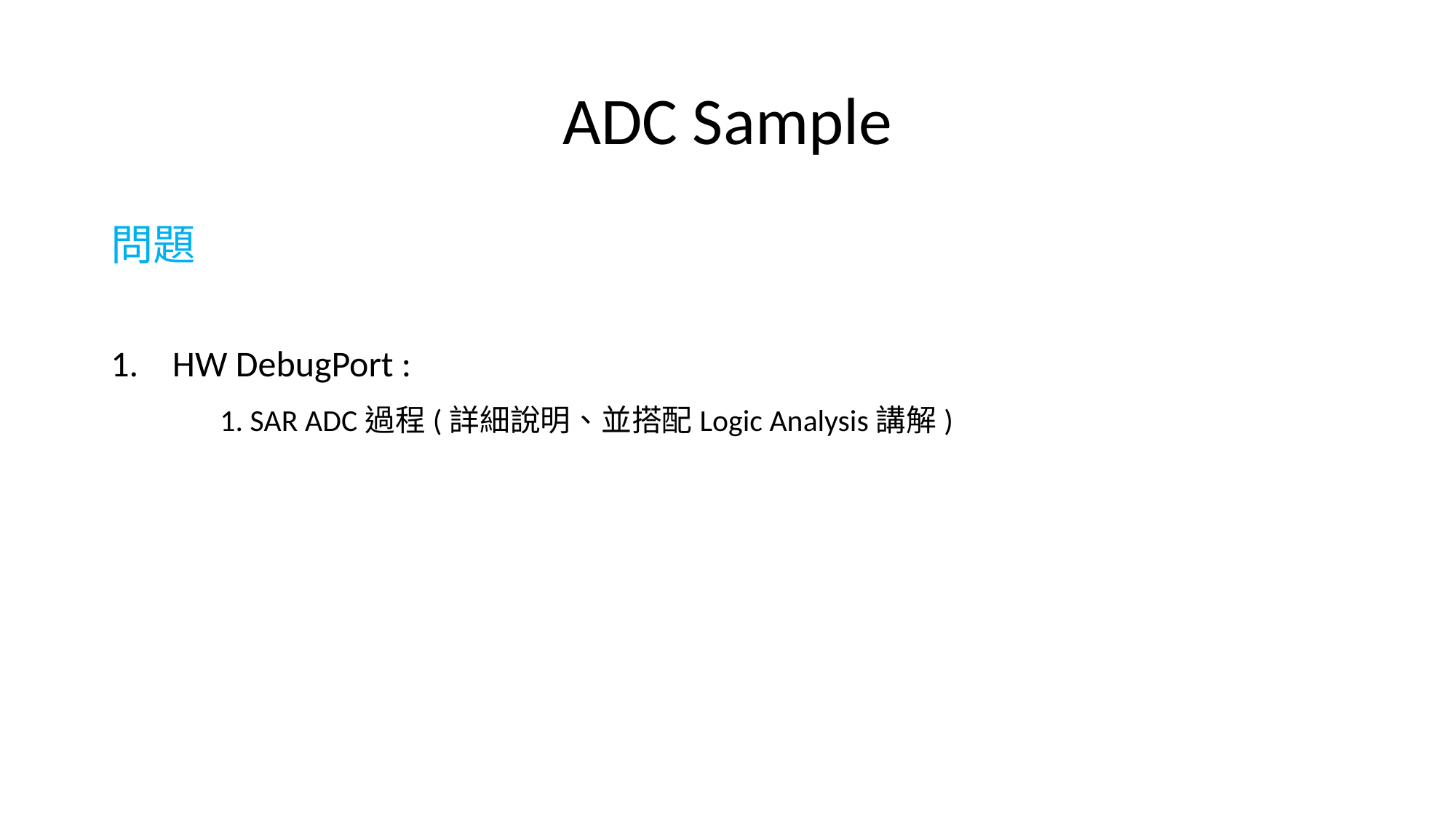

# ADC Sample
問題

HW DebugPort :
	1. SAR ADC過程(詳細說明、並搭配Logic Analysis講解)